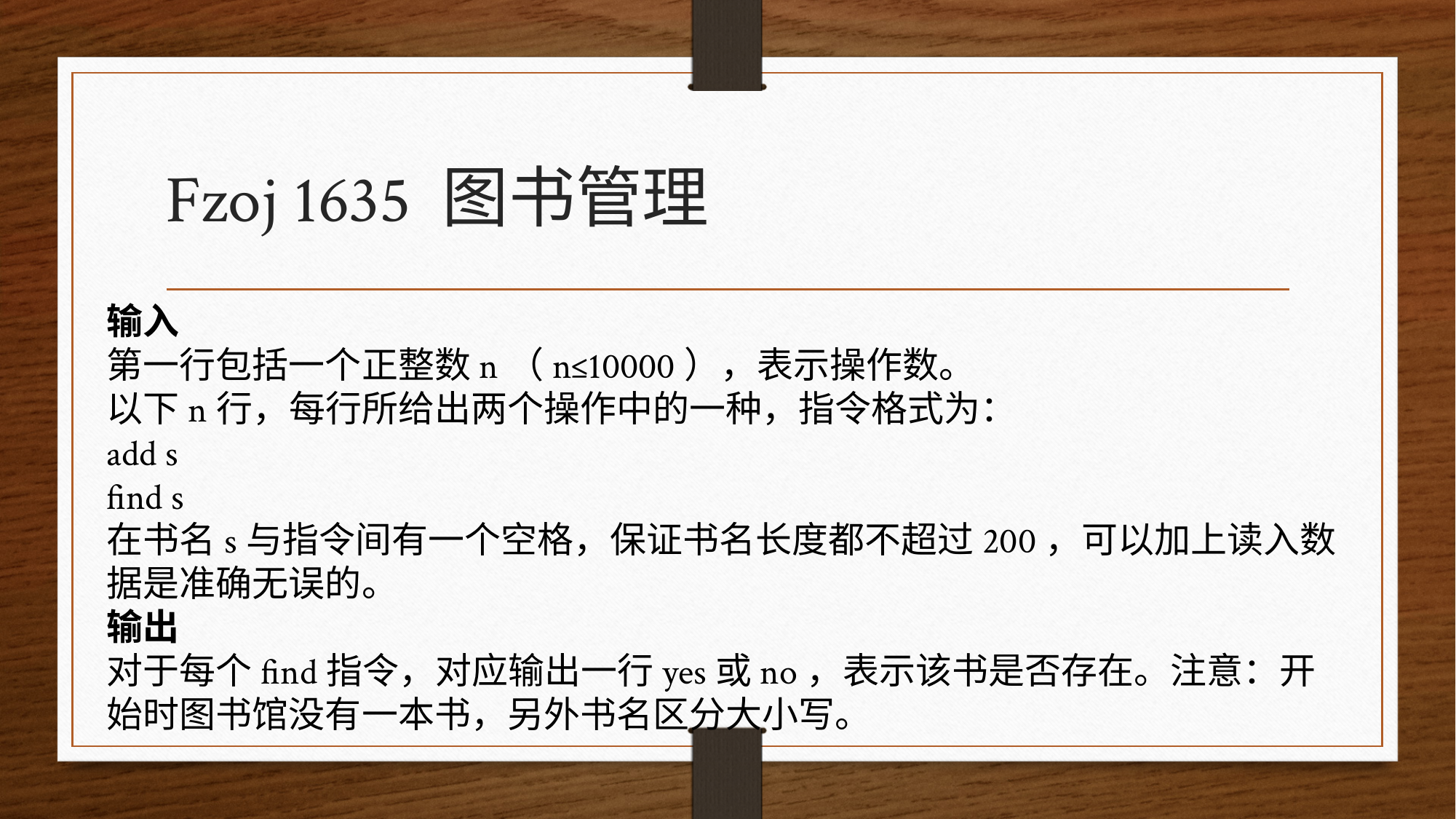

# Fzoj 1635 图书管理
输入
第一行包括一个正整数n（n≤10000），表示操作数。
以下n行，每行所给出两个操作中的一种，指令格式为：
add s
find s
在书名s与指令间有一个空格，保证书名长度都不超过200，可以加上读入数据是准确无误的。
输出
对于每个find指令，对应输出一行yes或no，表示该书是否存在。注意：开始时图书馆没有一本书，另外书名区分大小写。